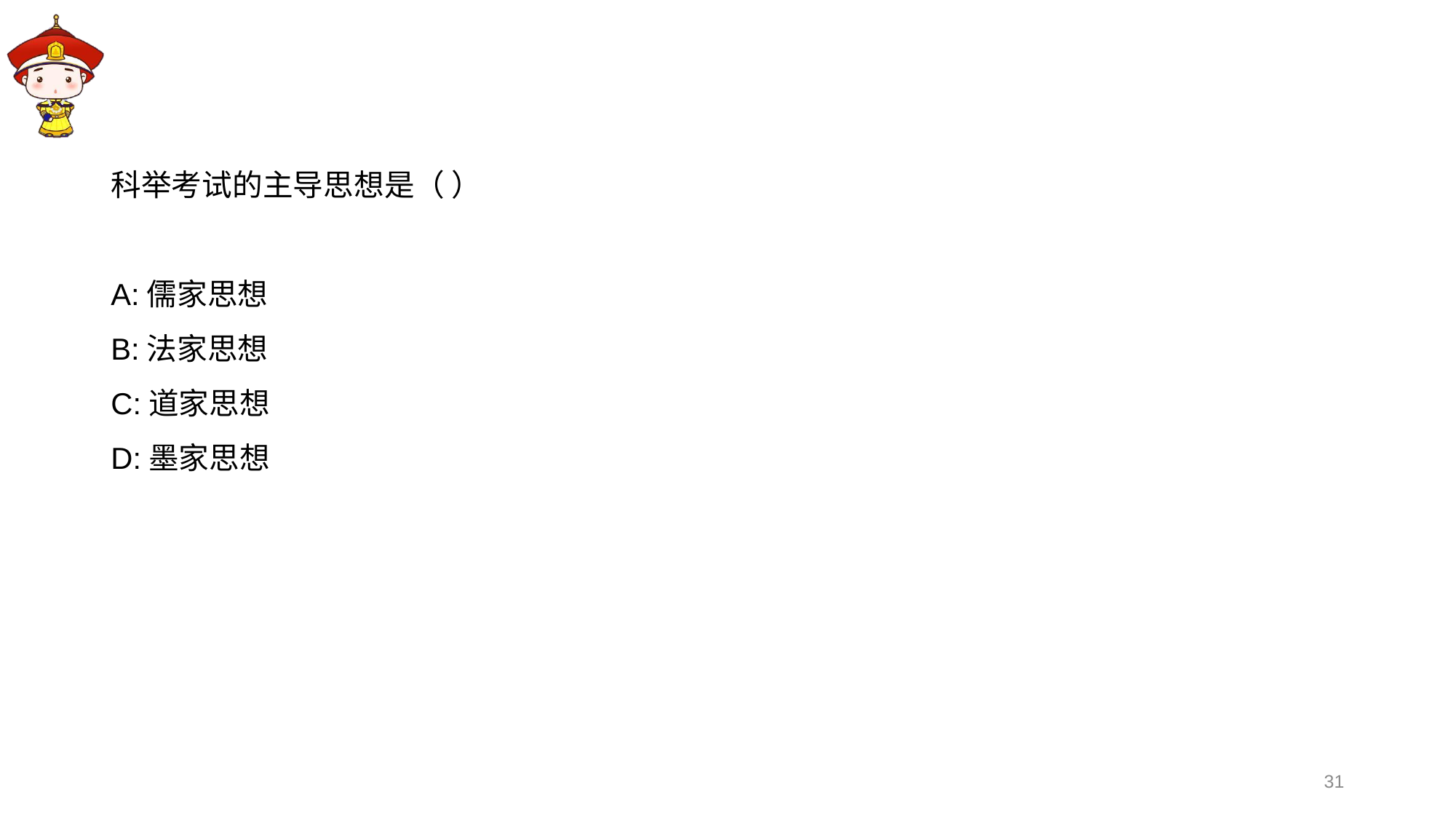

#
科举考试的主导思想是（ ）

A:儒家思想
B:法家思想
C:道家思想
D:墨家思想

31